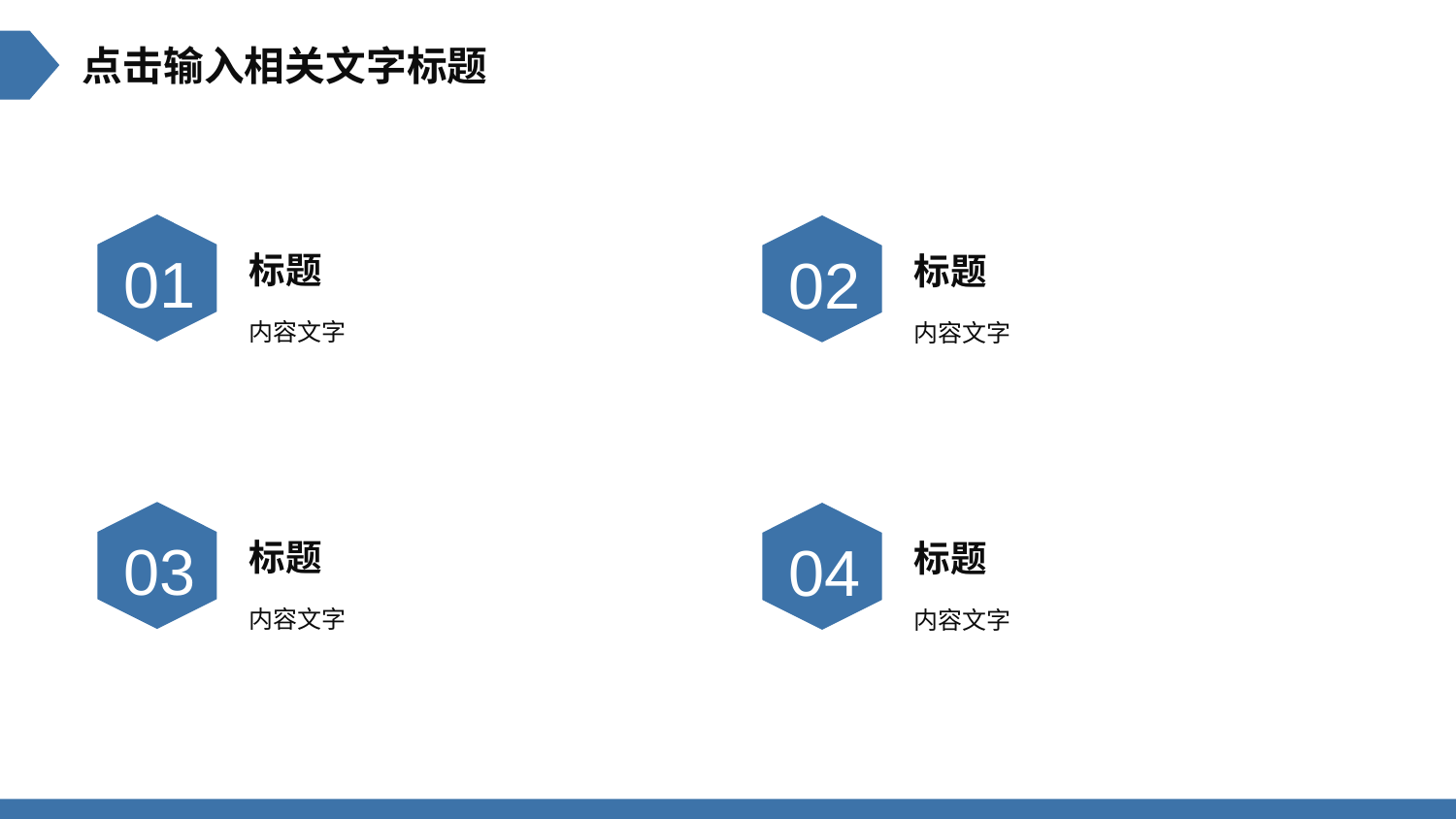

点击输入相关文字标题

01
02
标题
标题
内容文字
内容文字

03
04
标题
标题
内容文字
内容文字